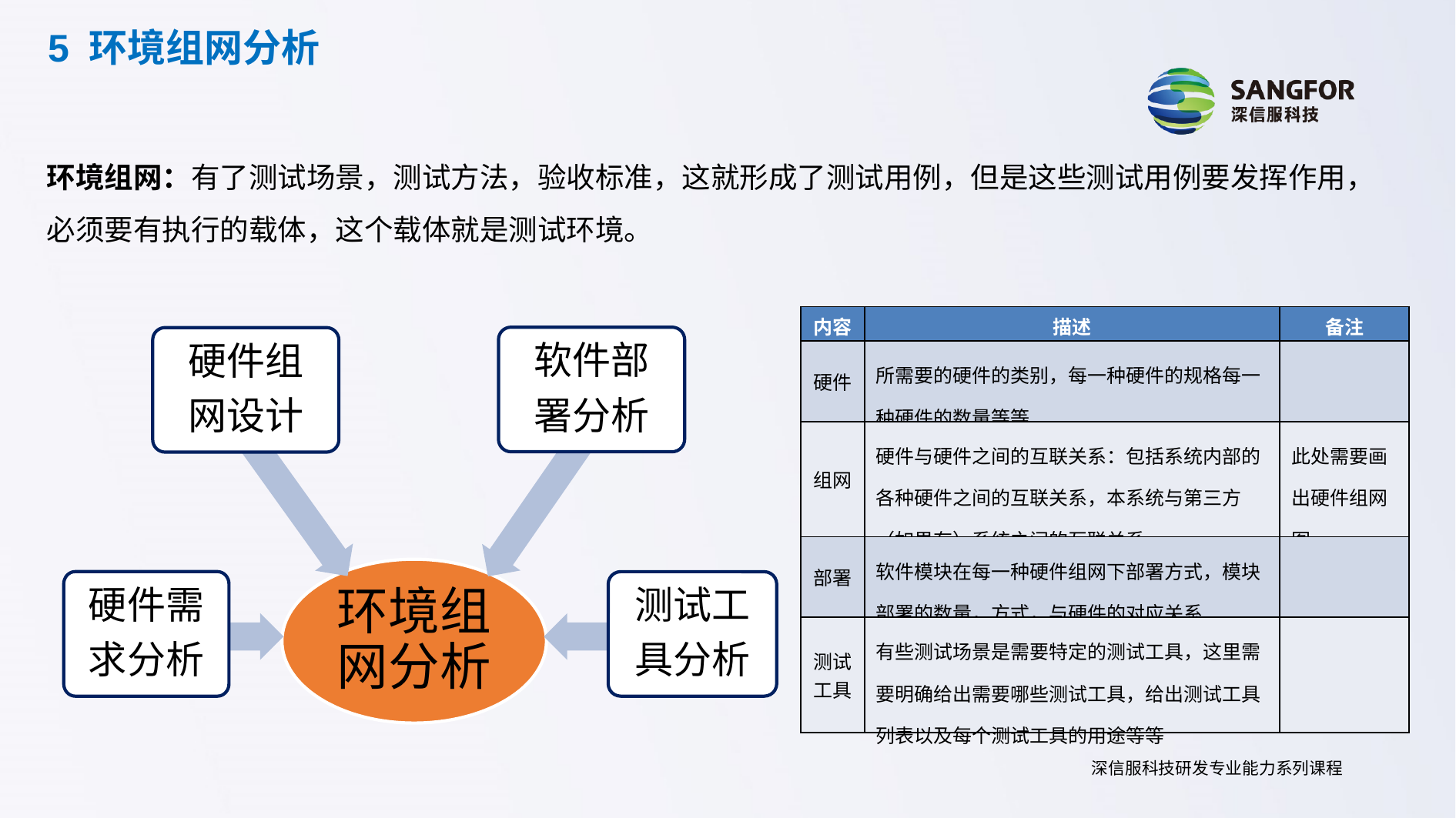

5 环境组网分析
环境组网：有了测试场景，测试方法，验收标准，这就形成了测试用例，但是这些测试用例要发挥作用，必须要有执行的载体，这个载体就是测试环境。
| 内容 | 描述 | 备注 |
| --- | --- | --- |
| 硬件 | 所需要的硬件的类别，每一种硬件的规格每一种硬件的数量等等 |  |
| 组网 | 硬件与硬件之间的互联关系：包括系统内部的各种硬件之间的互联关系，本系统与第三方（如果有）系统之间的互联关系 | 此处需要画出硬件组网图 |
| 部署 | 软件模块在每一种硬件组网下部署方式，模块部署的数量，方式，与硬件的对应关系 |  |
| 测试工具 | 有些测试场景是需要特定的测试工具，这里需要明确给出需要哪些测试工具，给出测试工具列表以及每个测试工具的用途等等 |  |
软件部
署分析
硬件组
网设计

环境组网分析
硬件需
求分析

测试工
具分析